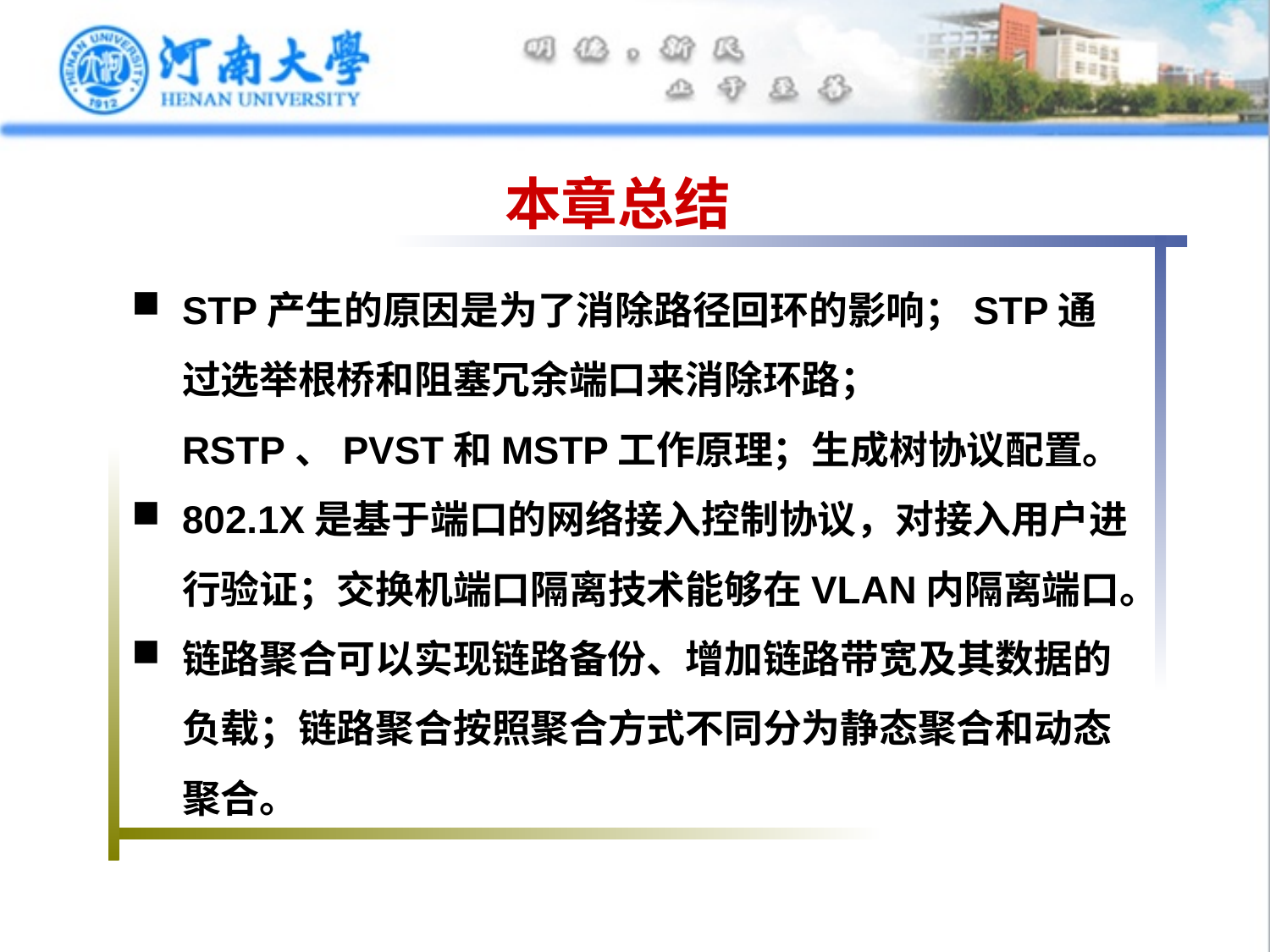

本章总结

STP产生的原因是为了消除路径回环的影响；STP通过选举根桥和阻塞冗余端口来消除环路；RSTP、PVST和MSTP工作原理；生成树协议配置。
802.1X是基于端口的网络接入控制协议，对接入用户进行验证；交换机端口隔离技术能够在VLAN内隔离端口。
链路聚合可以实现链路备份、增加链路带宽及其数据的负载；链路聚合按照聚合方式不同分为静态聚合和动态聚合。